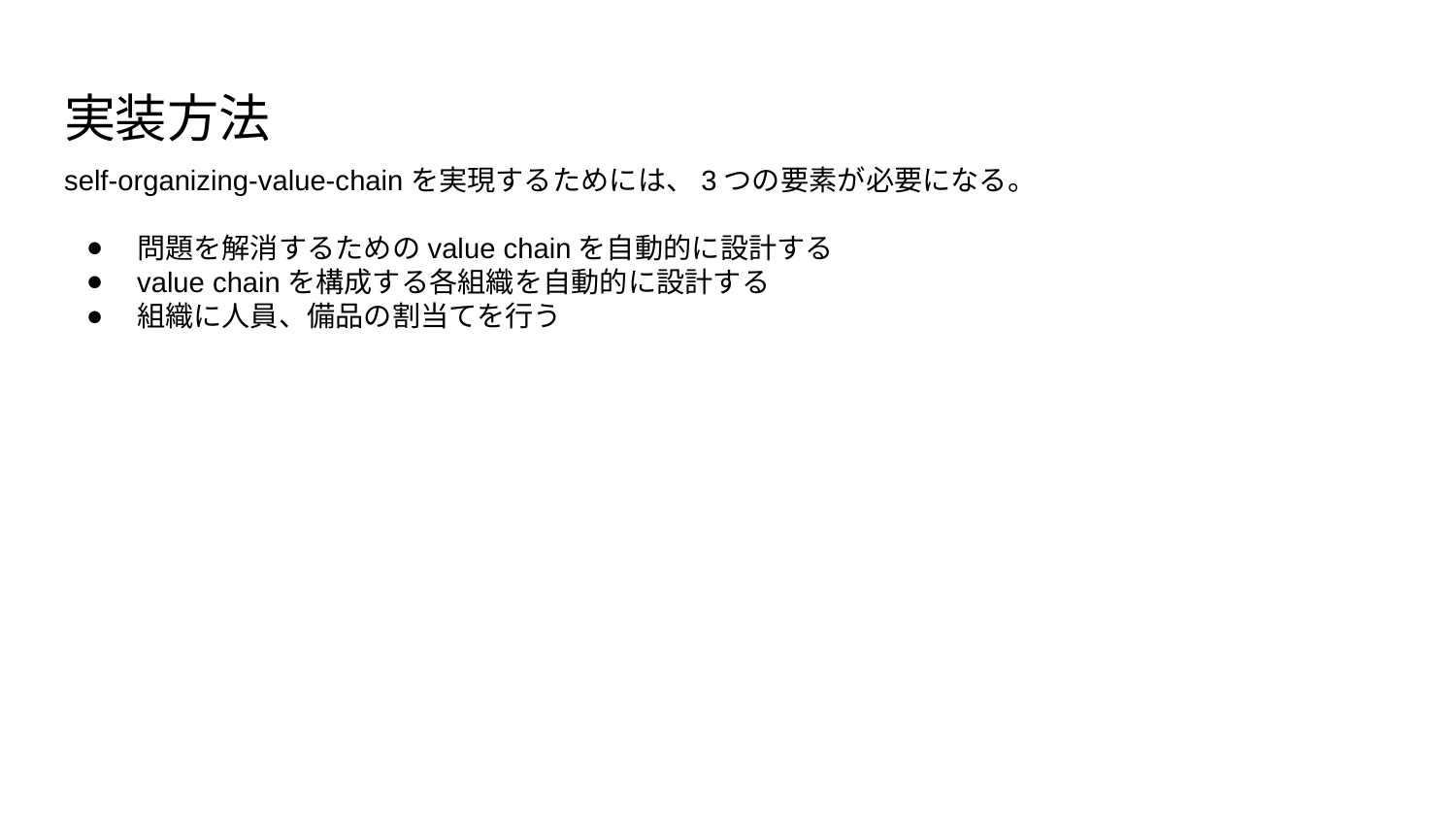

# 実装方法
self-organizing-value-chainを実現するためには、3つの要素が必要になる。

問題を解消するためのvalue chainを自動的に設計する
value chainを構成する各組織を自動的に設計する
組織に人員、備品の割当てを行う